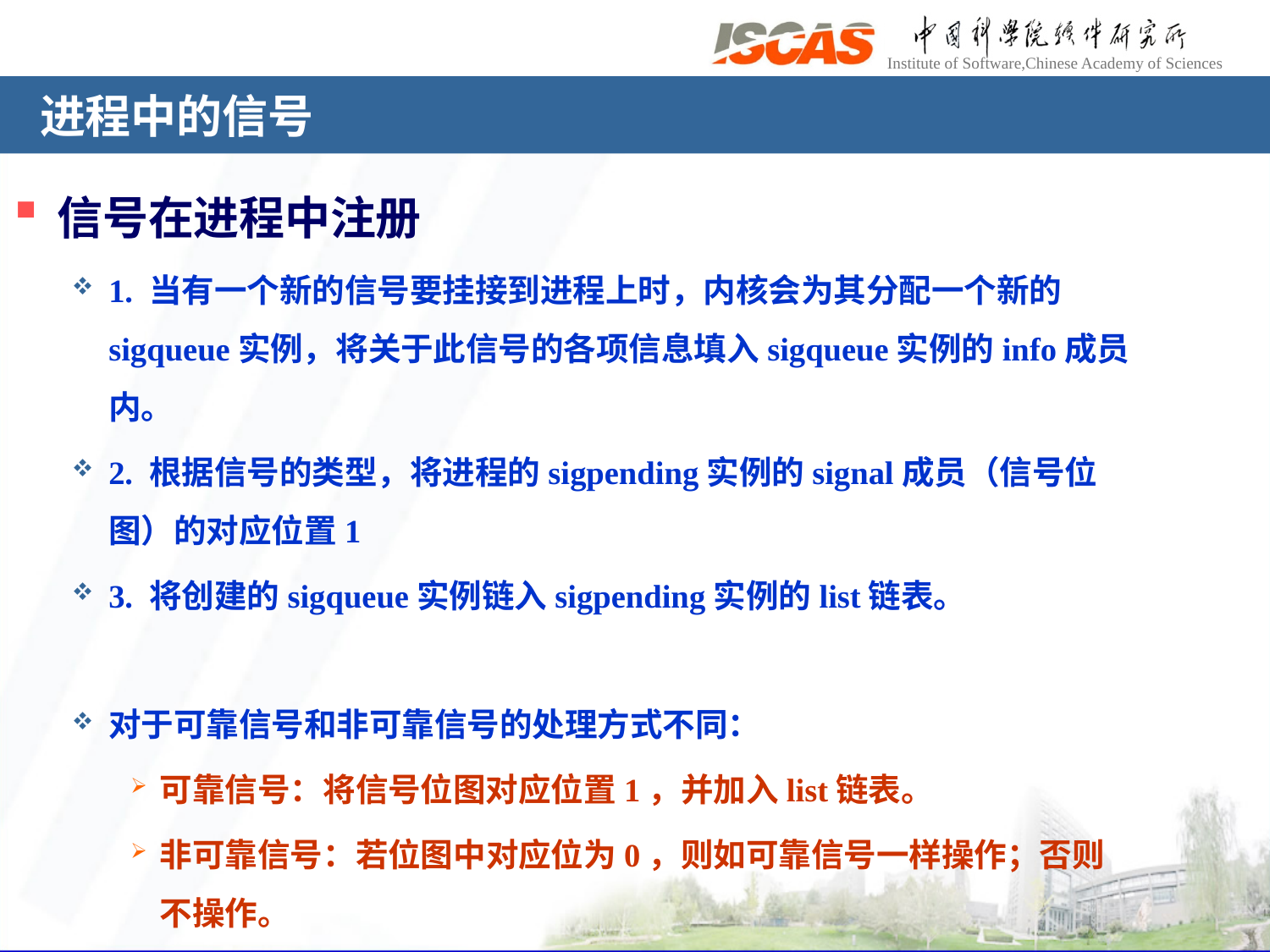

# 进程中的信号
信号在进程中注册
1. 当有一个新的信号要挂接到进程上时，内核会为其分配一个新的sigqueue实例，将关于此信号的各项信息填入sigqueue实例的info成员内。
2. 根据信号的类型，将进程的sigpending实例的signal成员（信号位图）的对应位置1
3. 将创建的sigqueue实例链入sigpending实例的list链表。

对于可靠信号和非可靠信号的处理方式不同：
可靠信号：将信号位图对应位置1，并加入list链表。
非可靠信号：若位图中对应位为0，则如可靠信号一样操作；否则不操作。